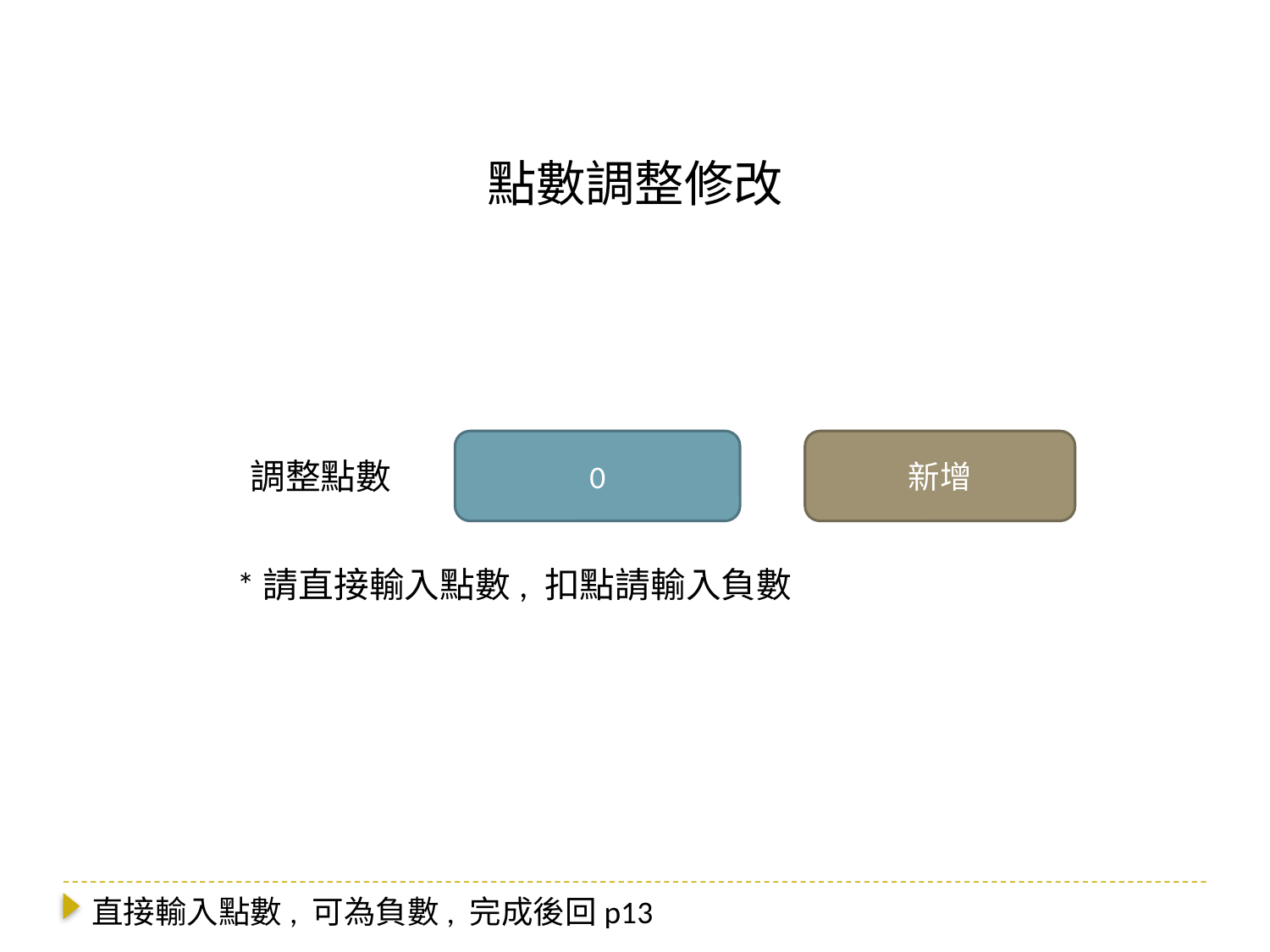

點數調整修改
0
新增
調整點數
*請直接輸入點數, 扣點請輸入負數
直接輸入點數, 可為負數, 完成後回p13